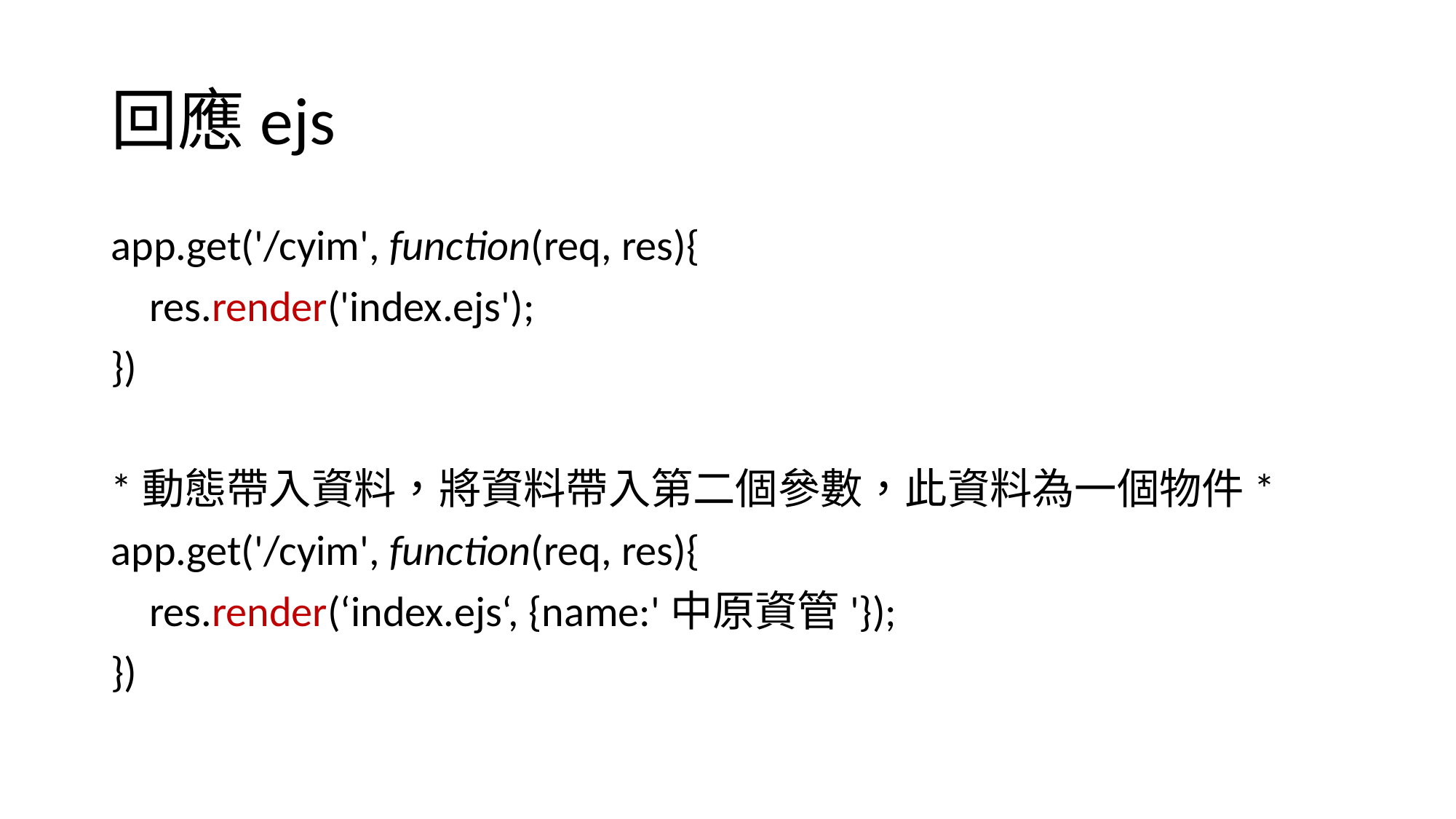

# 回應ejs
app.get('/cyim', function(req, res){
    res.render('index.ejs');
})

*動態帶入資料，將資料帶入第二個參數，此資料為一個物件*
app.get('/cyim', function(req, res){
    res.render(‘index.ejs‘, {name:'中原資管'});
})